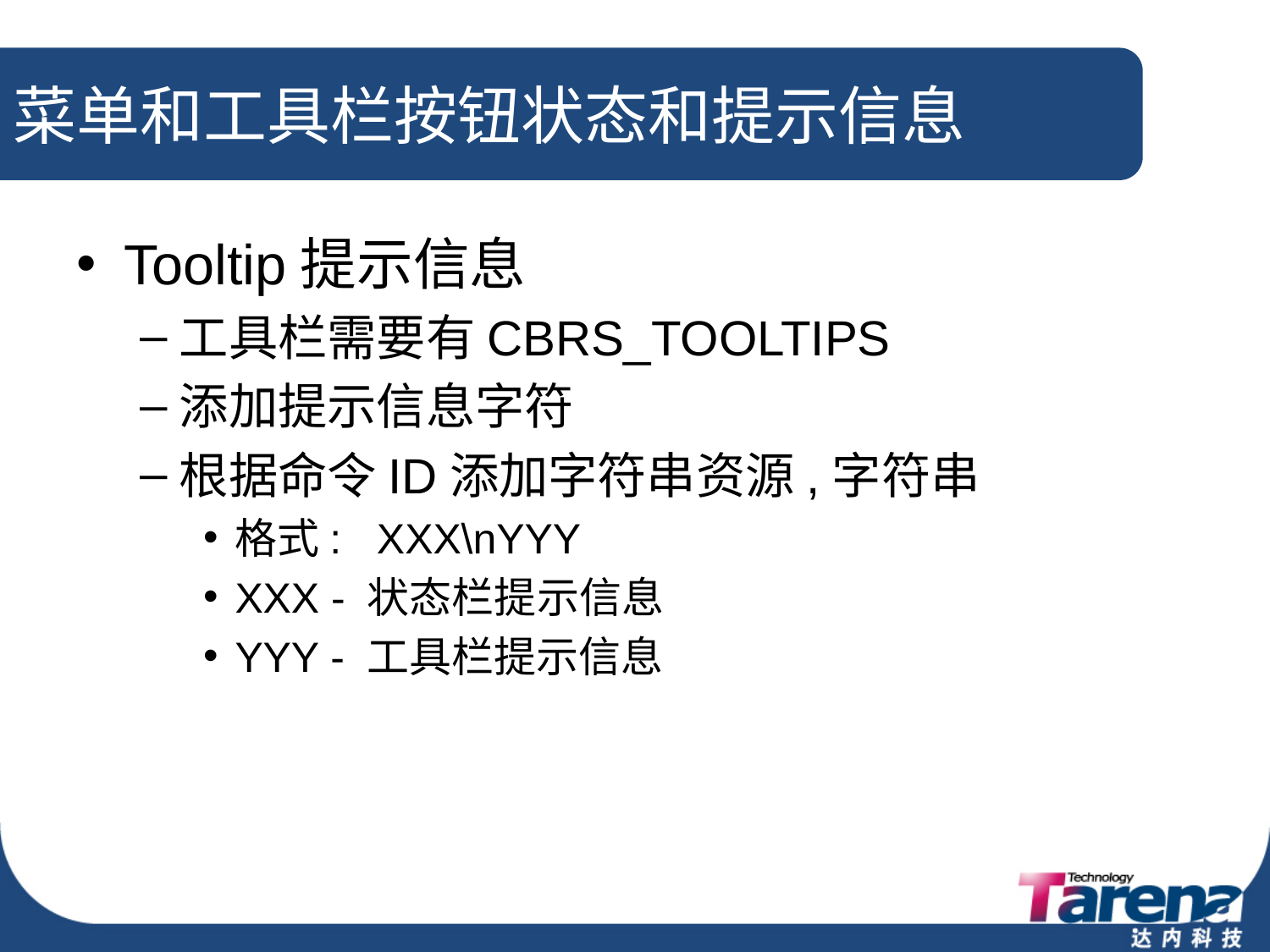

# 菜单和工具栏按钮状态和提示信息
Tooltip提示信息
工具栏需要有CBRS_TOOLTIPS
添加提示信息字符
根据命令ID添加字符串资源,字符串
格式:   XXX\nYYY
XXX - 状态栏提示信息
YYY - 工具栏提示信息